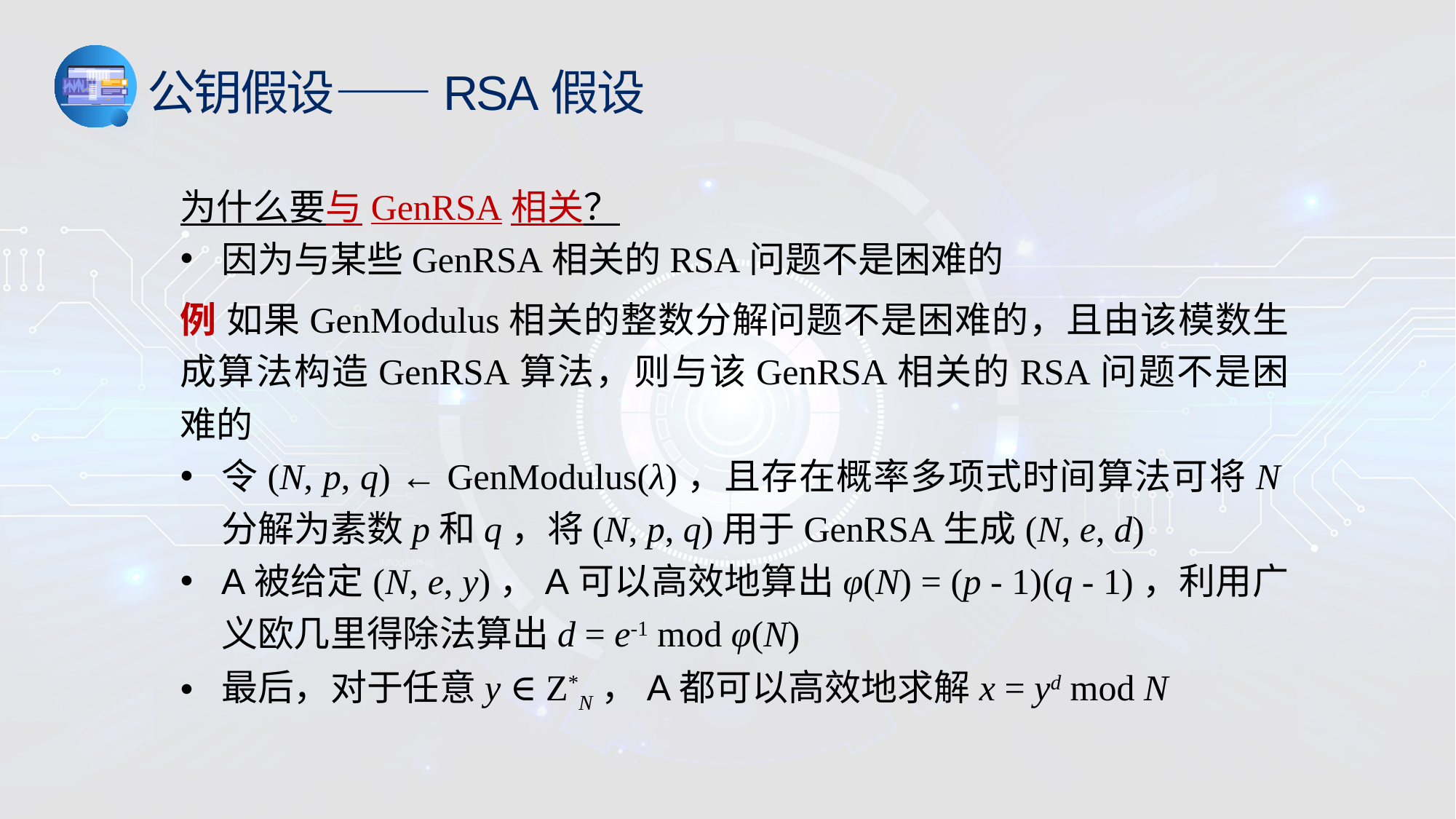

公钥假设——RSA假设

为什么要与GenRSA相关？
因为与某些GenRSA相关的RSA问题不是困难的
例 如果GenModulus相关的整数分解问题不是困难的，且由该模数生成算法构造GenRSA算法，则与该GenRSA相关的RSA问题不是困难的
令(N, p, q) ← GenModulus(λ)，且存在概率多项式时间算法可将N分解为素数p和q，将(N, p, q)用于GenRSA生成(N, e, d)
A被给定(N, e, y)，A可以高效地算出φ(N) = (p - 1)(q - 1)，利用广义欧几里得除法算出d = e-1 mod φ(N)
最后，对于任意y ∈ Z*N，A都可以高效地求解x = yd mod N